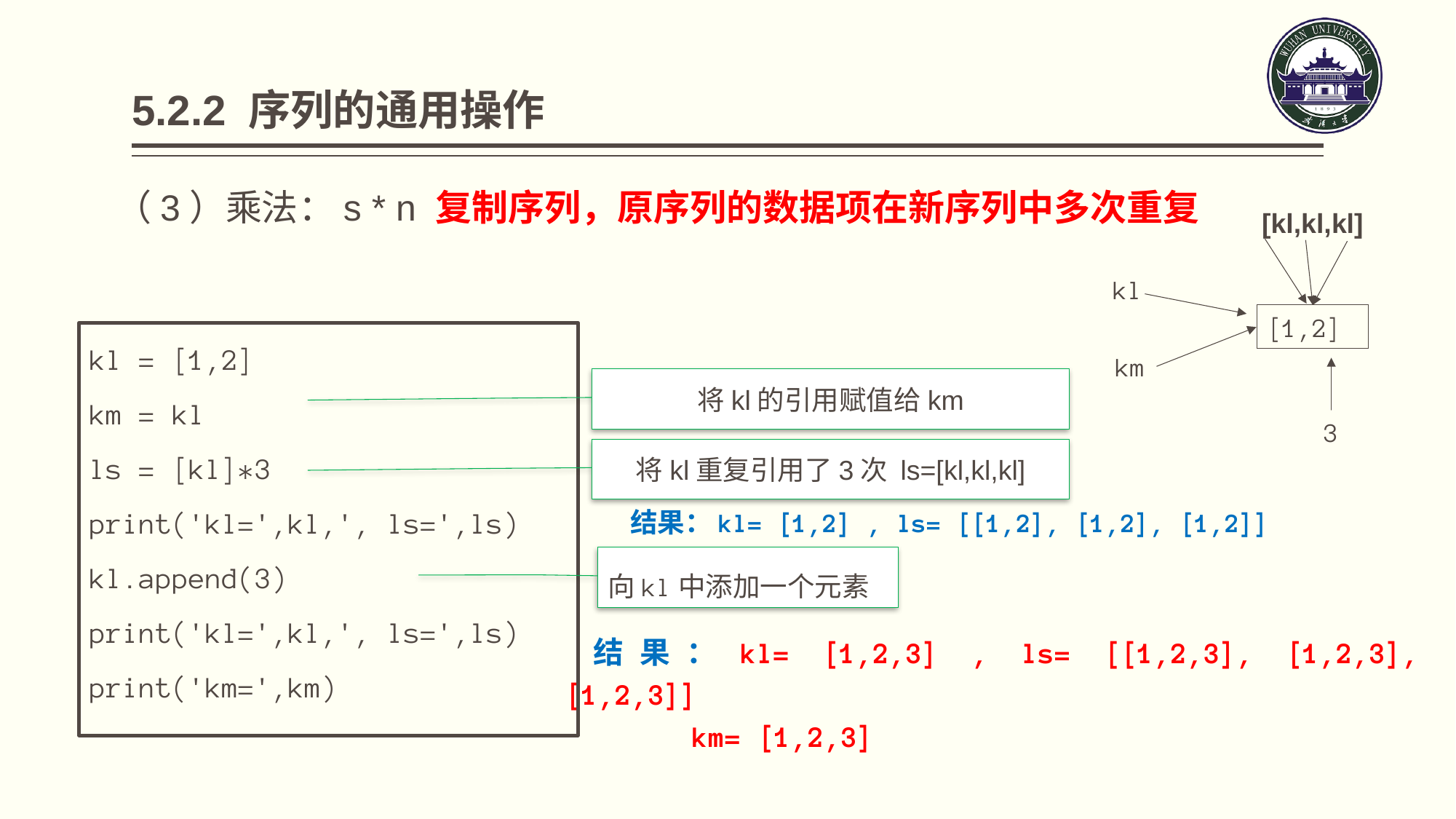

# 5.2.2 序列的通用操作
（3）乘法：s * n 复制序列，原序列的数据项在新序列中多次重复
[kl,kl,kl]
kl
[1,2]
km
3
kl = [1,2]
km = kl
ls = [kl]*3
print('kl=',kl,', ls=',ls)
kl.append(3)
print('kl=',kl,', ls=',ls)
print('km=',km)

将kl的引用赋值给km
将kl重复引用了3次 ls=[kl,kl,kl]
结果：kl= [1,2] , ls= [[1,2], [1,2], [1,2]]
向kl中添加一个元素
结果：kl= [1,2,3] , ls= [[1,2,3], [1,2,3], [1,2,3]]
      km= [1,2,3]